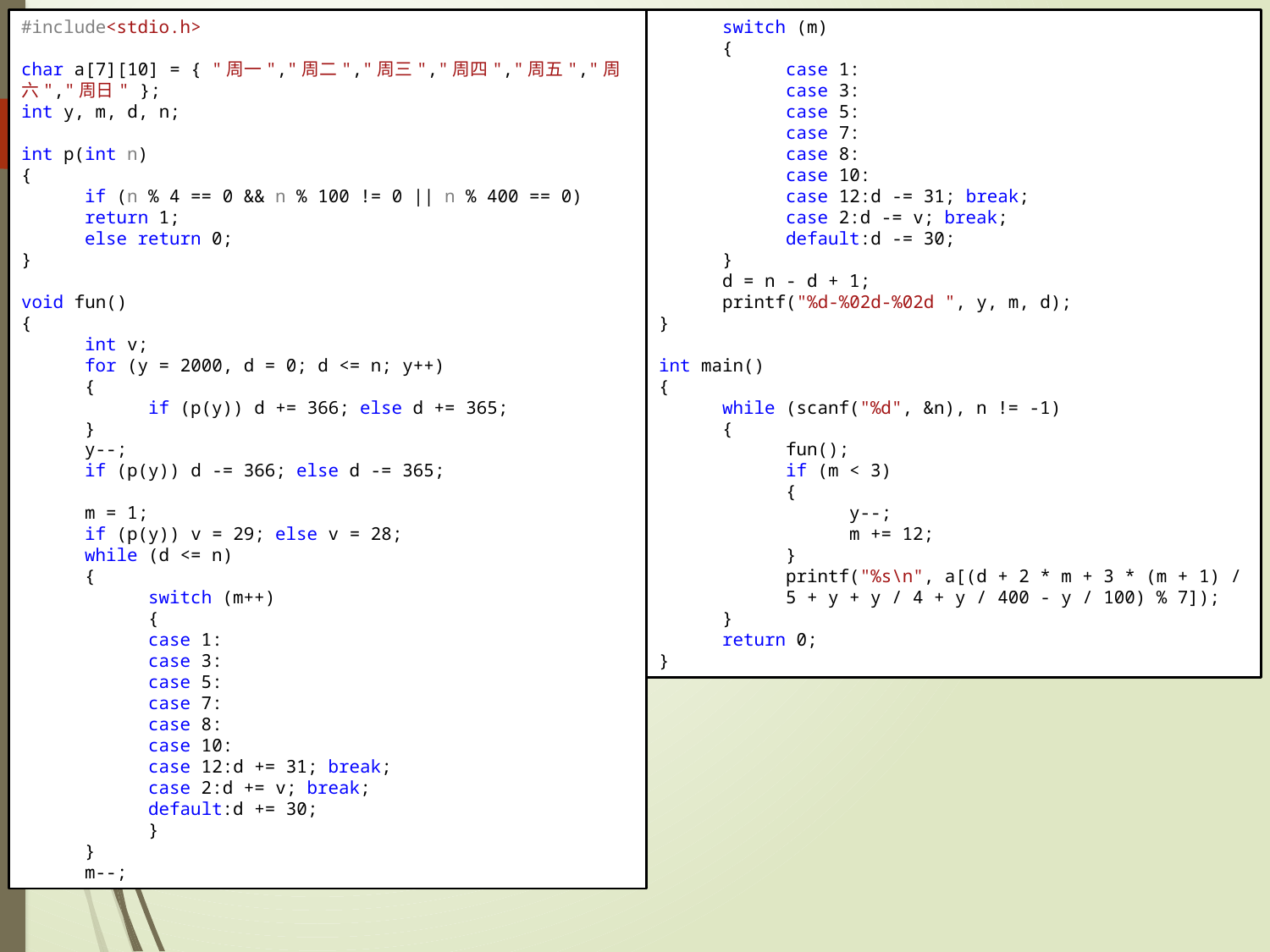

#include<stdio.h>

char a[7][10] = { "周一","周二","周三","周四","周五","周六","周日" };
int y, m, d, n;

int p(int n)
{
if (n % 4 == 0 && n % 100 != 0 || n % 400 == 0)  return 1;
else return 0;
}

void fun()
{
int v;
for (y = 2000, d = 0; d <= n; y++)
{
if (p(y)) d += 366; else d += 365;
}
y--;
if (p(y)) d -= 366; else d -= 365;

m = 1;
if (p(y)) v = 29; else v = 28;
while (d <= n)
{
switch (m++)
{
case 1:
case 3:
case 5:
case 7:
case 8:
case 10:
case 12:d += 31; break;
case 2:d += v; break;
default:d += 30;
}
}
m--;
switch (m)
{
case 1:
case 3:
case 5:
case 7:
case 8:
case 10:
case 12:d -= 31; break;
case 2:d -= v; break;
default:d -= 30;
}
d = n - d + 1;
printf("%d-%02d-%02d ", y, m, d);
}

int main()
{
while (scanf("%d", &n), n != -1)
{
fun();
if (m < 3)
{
y--;
m += 12;
}
printf("%s\n", a[(d + 2 * m + 3 * (m + 1) / 5 + y + y / 4 + y / 400 - y / 100) % 7]);
}
return 0;
}